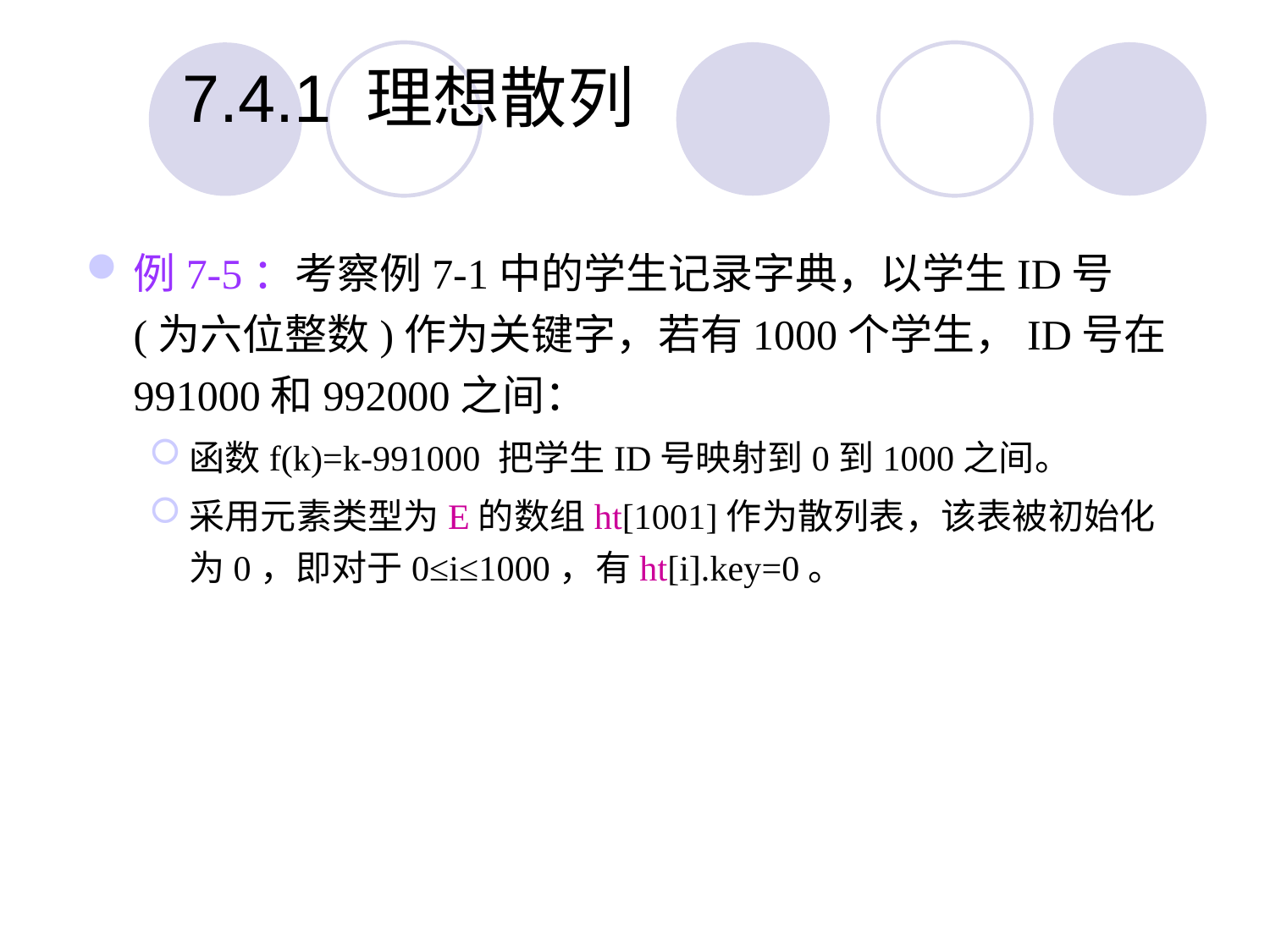

7.4.1 理想散列
52

例7-5：考察例7-1中的学生记录字典，以学生ID号(为六位整数)作为关键字，若有1000个学生，ID号在991000和992000之间：
函数f(k)=k-991000 把学生ID号映射到0到1000之间。
采用元素类型为E的数组ht[1001]作为散列表，该表被初始化为0，即对于0≤i≤1000，有ht[i].key=0。